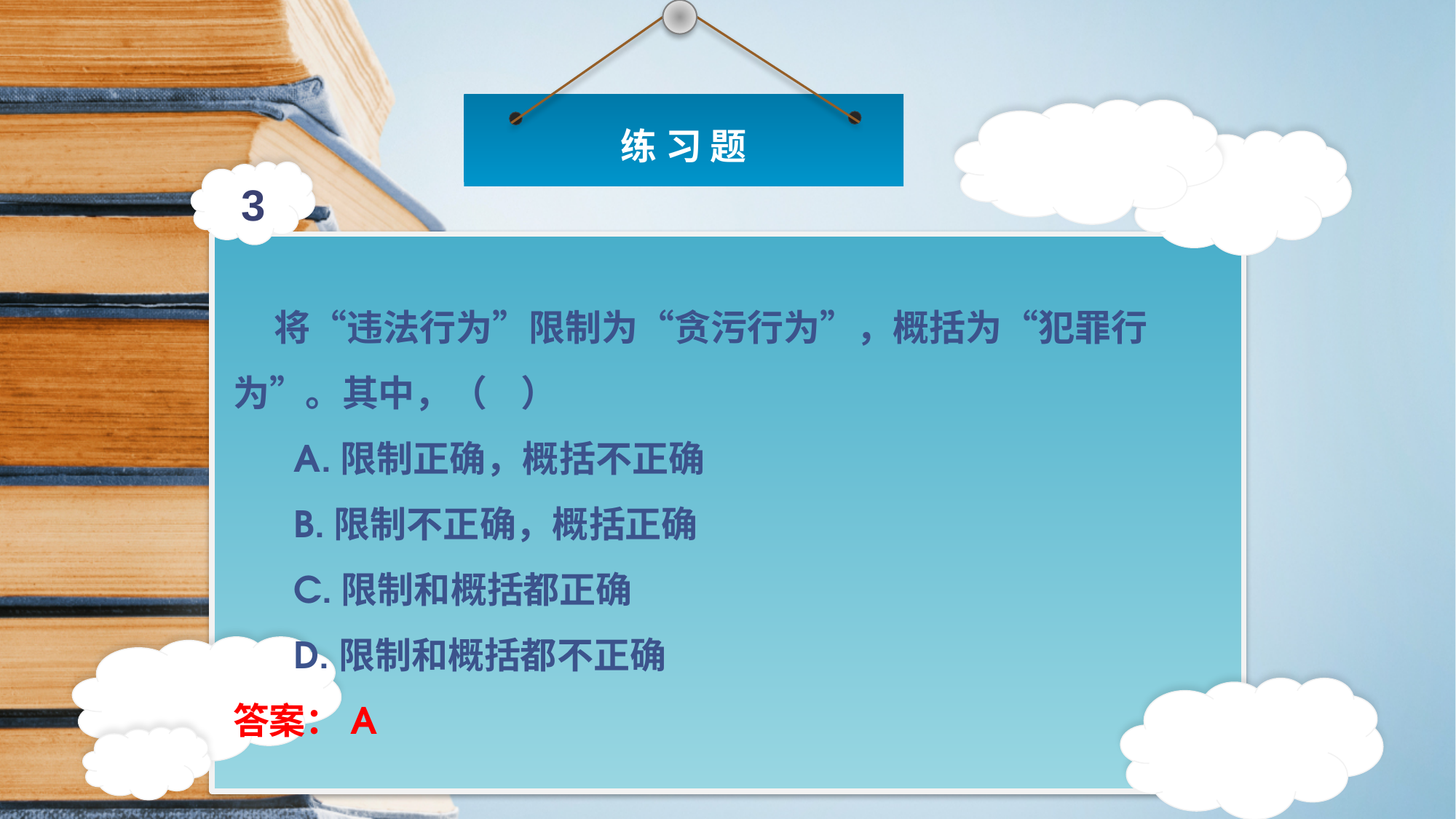

练 习 题

3

    将“违法行为”限制为“贪污行为”，概括为“犯罪行为”。其中，（    ）
      A.限制正确，概括不正确
      B.限制不正确，概括正确
      C.限制和概括都正确
      D.限制和概括都不正确
答案：A